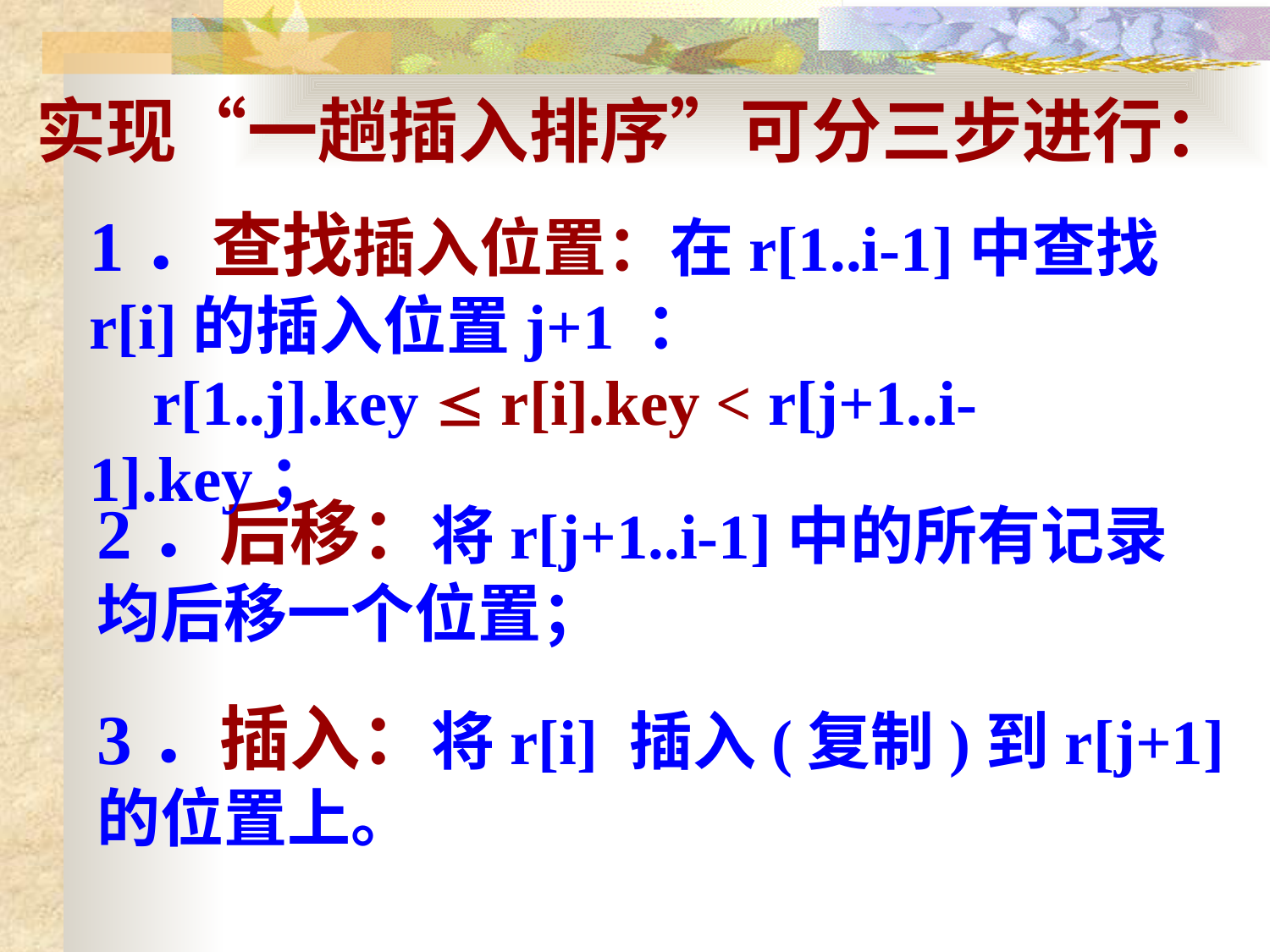

实现“一趟插入排序”可分三步进行：
1．查找插入位置：在r[1..i-1]中查找r[i]的插入位置j+1 ：
    r[1..j].key ≤ r[i].key < r[j+1..i-1].key；
2．后移：将r[j+1..i-1]中的所有记录均后移一个位置；
3．插入：将r[i] 插入(复制)到r[j+1]的位置上。